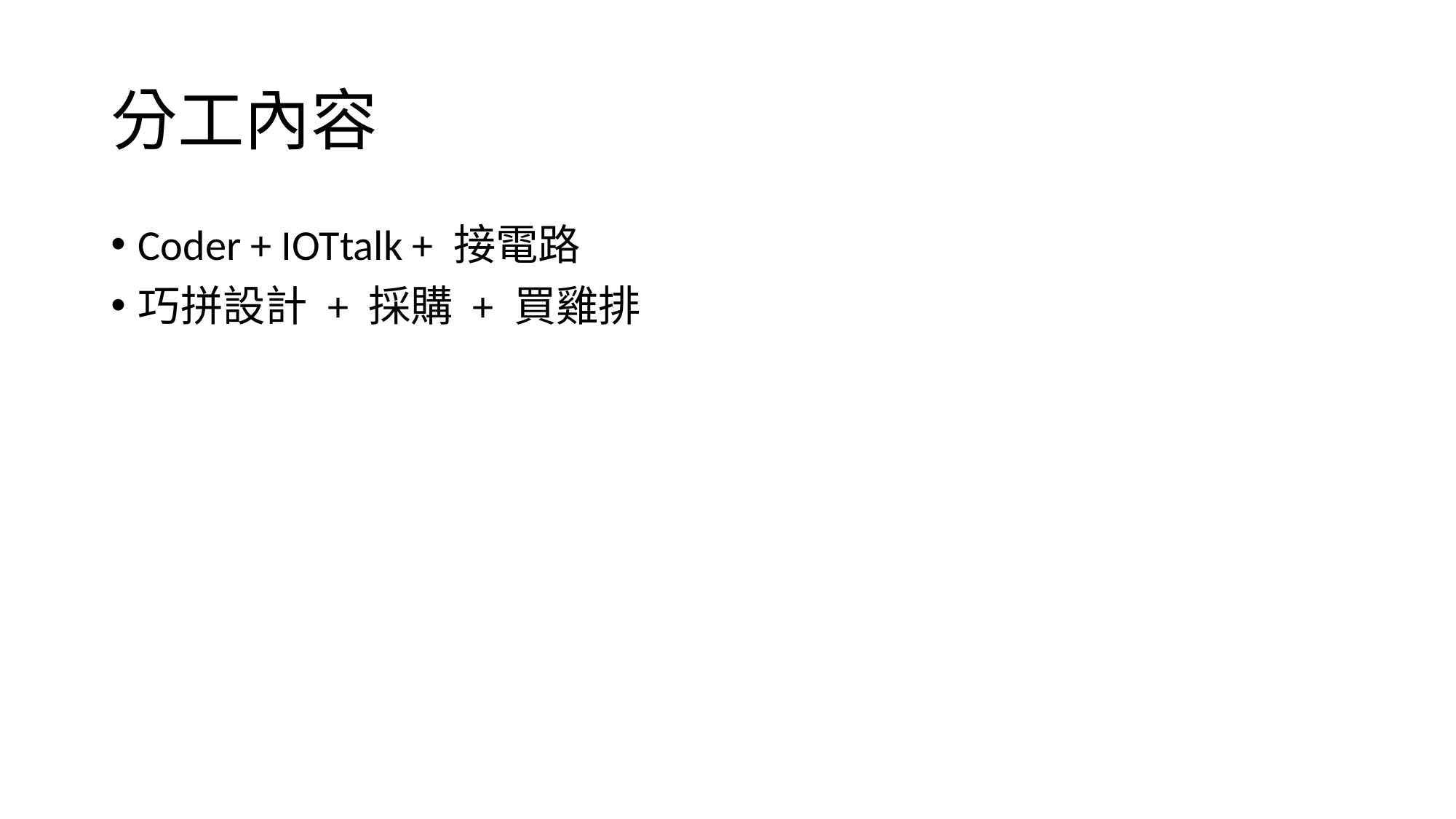

# 分工內容
Coder + IOTtalk + 接電路
巧拼設計 + 採購 + 買雞排